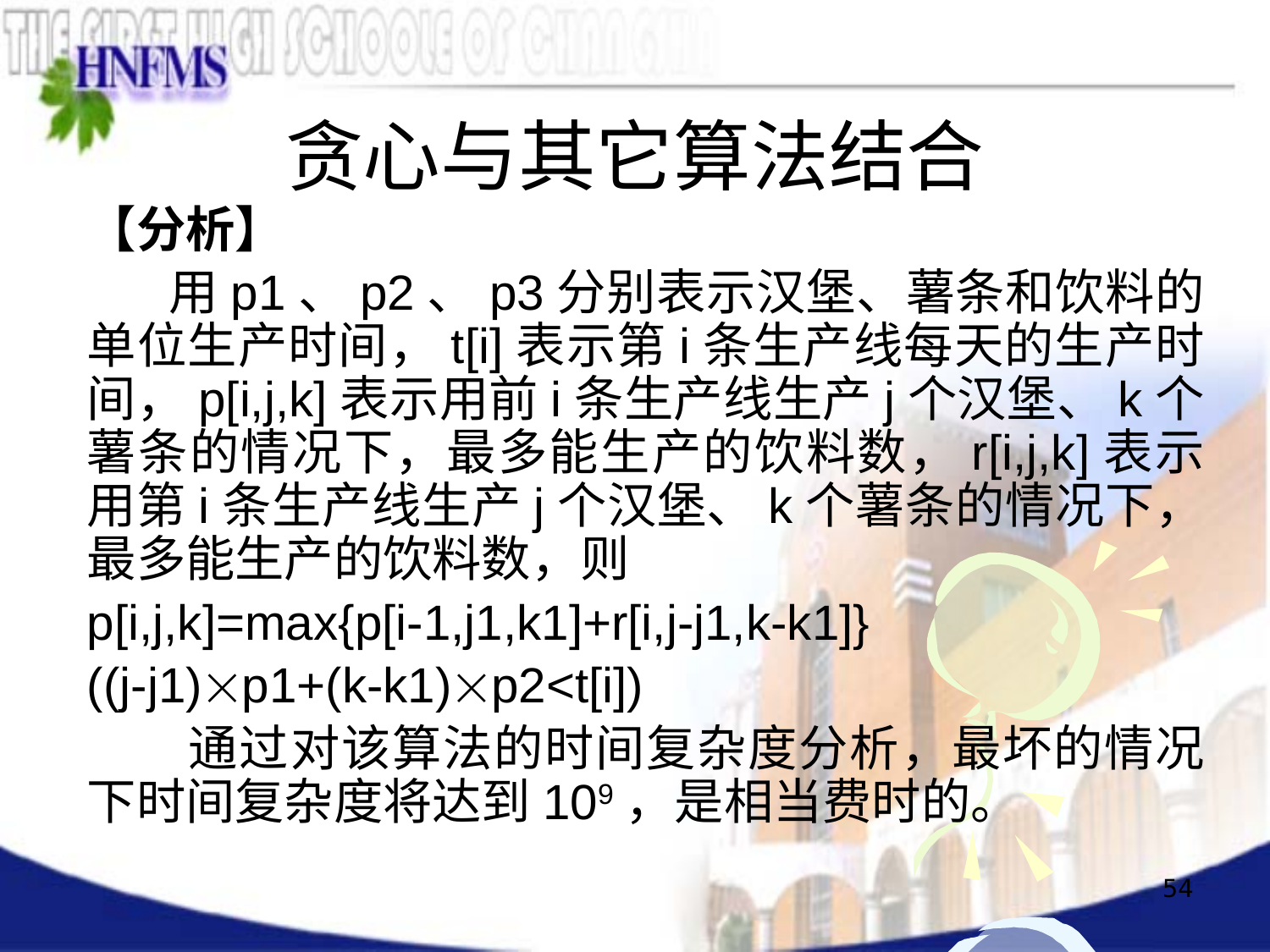

# 贪心与其它算法结合
【分析】
      用p1、p2、p3分别表示汉堡、薯条和饮料的单位生产时间，t[i]表示第i条生产线每天的生产时间，p[i,j,k]表示用前i条生产线生产j个汉堡、k个薯条的情况下，最多能生产的饮料数，r[i,j,k]表示用第i条生产线生产j个汉堡、k个薯条的情况下，最多能生产的饮料数，则
p[i,j,k]=max{p[i-1,j1,k1]+r[i,j-j1,k-k1]}
((j-j1)×p1+(k-k1)×p2<t[i])
       通过对该算法的时间复杂度分析，最坏的情况下时间复杂度将达到109，是相当费时的。
54